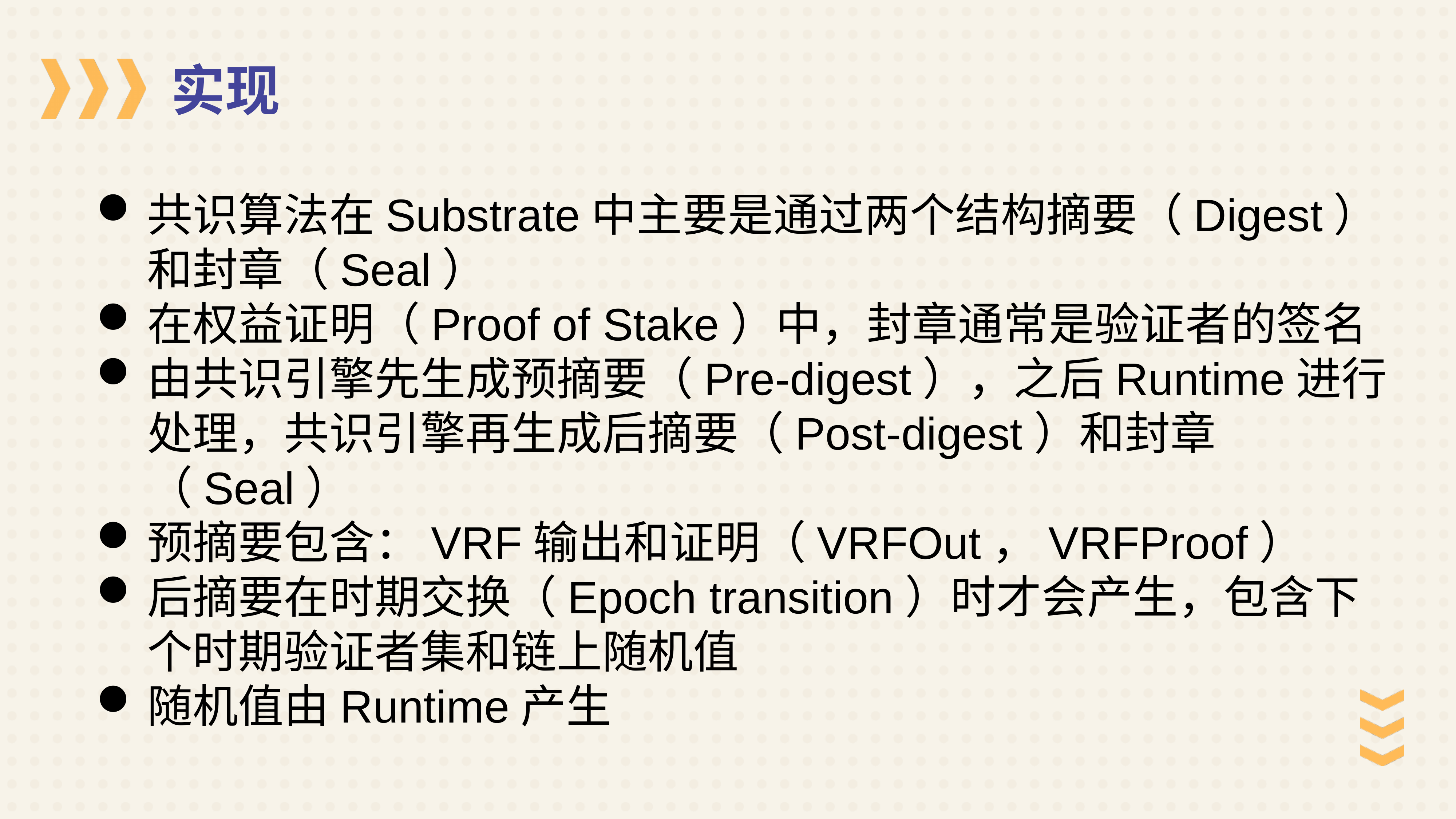

实现
共识算法在Substrate中主要是通过两个结构摘要（Digest）和封章（Seal）
在权益证明（Proof of Stake）中，封章通常是验证者的签名
由共识引擎先生成预摘要（Pre-digest），之后Runtime进行处理，共识引擎再生成后摘要（Post-digest）和封章（Seal）
预摘要包含：VRF输出和证明（VRFOut，VRFProof）
后摘要在时期交换（Epoch transition）时才会产生，包含下个时期验证者集和链上随机值
随机值由Runtime产生